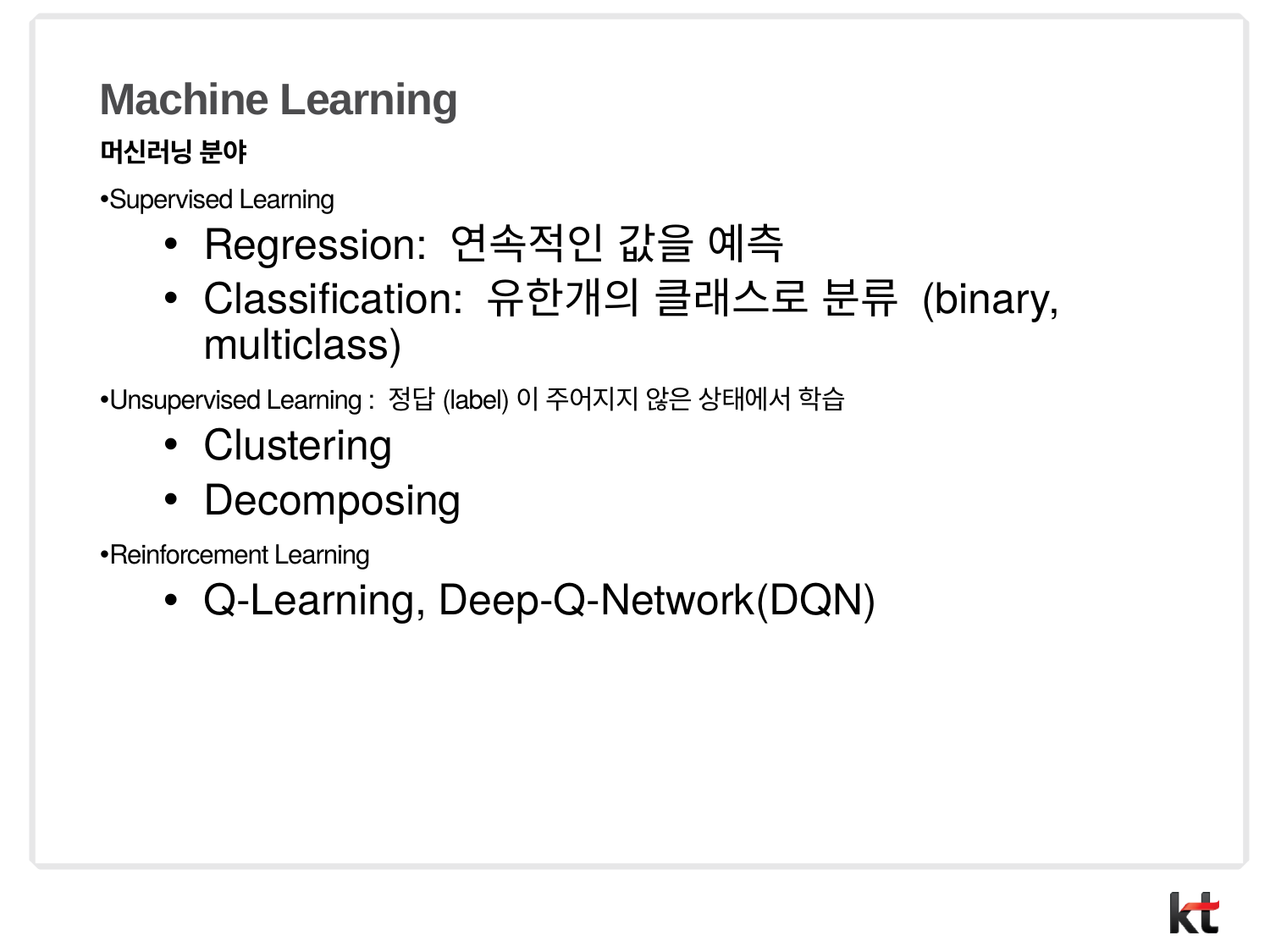

# Machine Learning
머신러닝 분야
Supervised Learning
Regression: 연속적인 값을 예측
Classification: 유한개의 클래스로 분류 (binary, multiclass)
Unsupervised Learning : 정답(label)이 주어지지 않은 상태에서 학습
Clustering
Decomposing
Reinforcement Learning
Q-Learning, Deep-Q-Network(DQN)